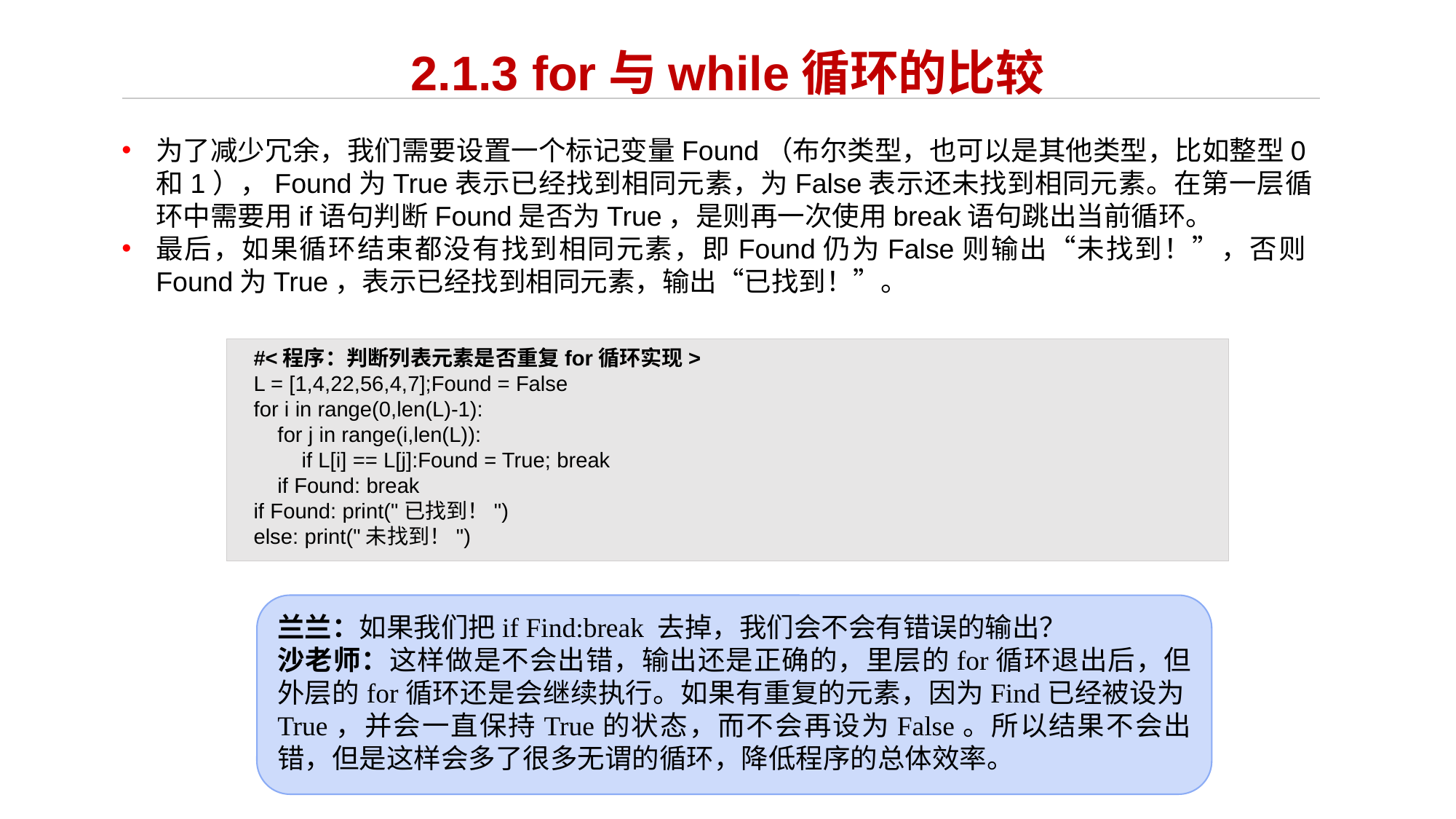

# 2.1.3 for与while循环的比较
为了减少冗余，我们需要设置一个标记变量Found（布尔类型，也可以是其他类型，比如整型0和1），Found为True表示已经找到相同元素，为False表示还未找到相同元素。在第一层循环中需要用if语句判断Found是否为True，是则再一次使用break语句跳出当前循环。
最后，如果循环结束都没有找到相同元素，即Found仍为False则输出“未找到！”，否则Found为True，表示已经找到相同元素，输出“已找到！”。
#<程序：判断列表元素是否重复for循环实现>
L = [1,4,22,56,4,7];Found = False
for i in range(0,len(L)-1):
    for j in range(i,len(L)):
        if L[i] == L[j]:Found = True; break
    if Found: break
if Found: print("已找到！")
else: print("未找到！")
兰兰：如果我们把if Find:break 去掉，我们会不会有错误的输出？
沙老师：这样做是不会出错，输出还是正确的，里层的for循环退出后，但外层的for循环还是会继续执行。如果有重复的元素，因为Find已经被设为True，并会一直保持True的状态，而不会再设为False。所以结果不会出错，但是这样会多了很多无谓的循环，降低程序的总体效率。